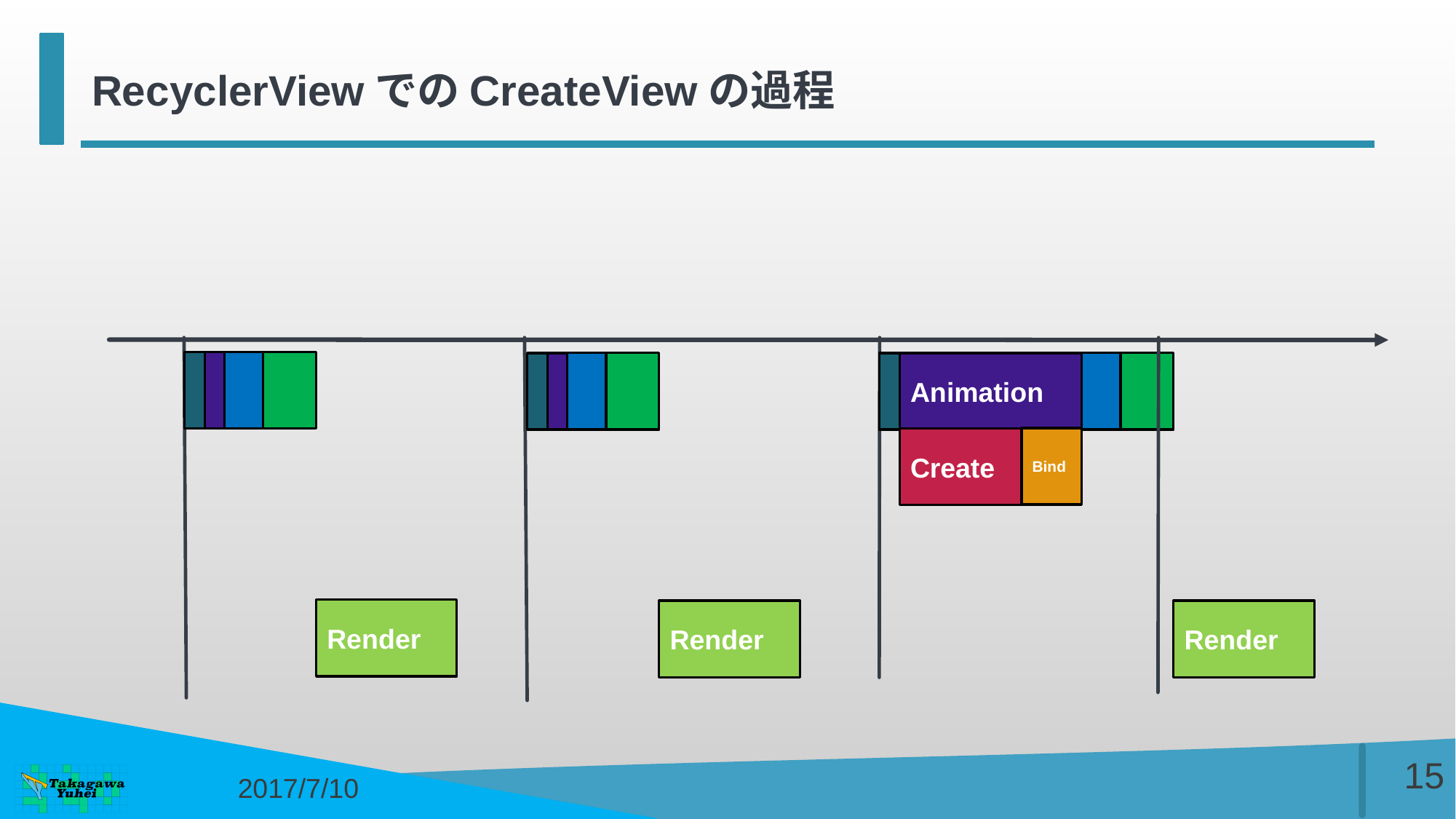

# RecyclerViewでのCreateViewの過程

Animation
Bind
Create
Render
Render
Render
15
2017/7/10